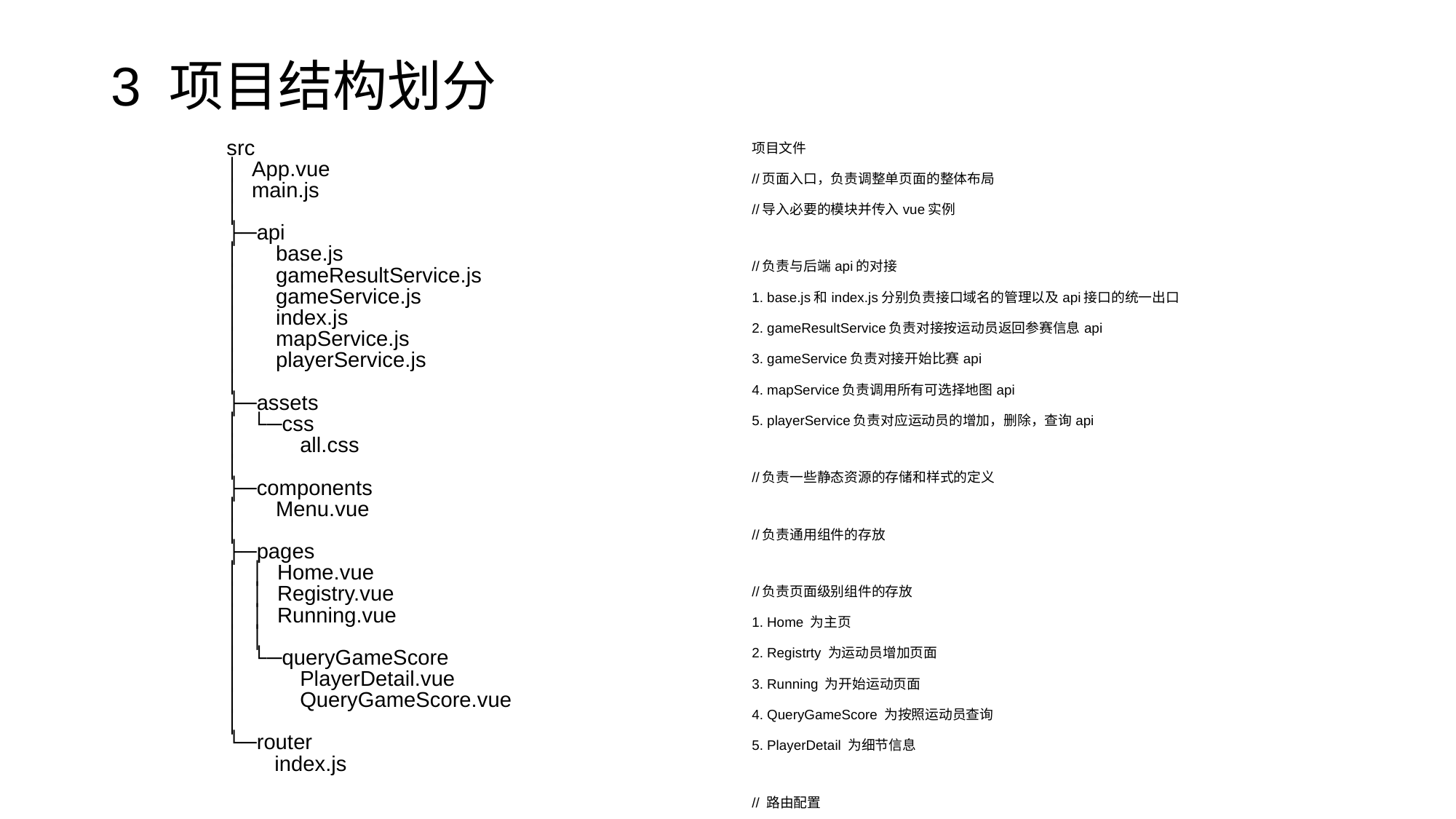

# 3 项目结构划分
| 项目文件 |
| --- |
| //页面入口，负责调整单页面的整体布局 |
| //导入必要的模块并传入vue实例 |
|  |
| //负责与后端api的对接 |
| 1. base.js和index.js分别负责接口域名的管理以及api接口的统一出口 |
| 2. gameResultService负责对接按运动员返回参赛信息api |
| 3. gameService负责对接开始比赛api |
| 4. mapService负责调用所有可选择地图api |
| 5. playerService负责对应运动员的增加，删除，查询api |
|  |
| //负责一些静态资源的存储和样式的定义 |
|  |
| //负责通用组件的存放 |
|  |
| //负责页面级别组件的存放 |
| 1. Home 为主页 |
| 2. Registrty 为运动员增加页面 |
| 3. Running 为开始运动页面 |
| 4. QueryGameScore 为按照运动员查询 |
| 5. PlayerDetail 为细节信息 |
|  |
| // 路由配置 |
| 规定组件与路由跳转关系 |
src
│  App.vue
│  main.js
│
├─api
│      base.js
│      gameResultService.js
│      gameService.js
│      index.js
│      mapService.js
│      playerService.js
│
├─assets
│  └─css
│          all.css
│
├─components
│      Menu.vue
│
├─pages
│  │  Home.vue
│  │  Registry.vue
│  │  Running.vue
│  │
│  └─queryGameScore
│          PlayerDetail.vue
│          QueryGameScore.vue
│
└─router
        index.js